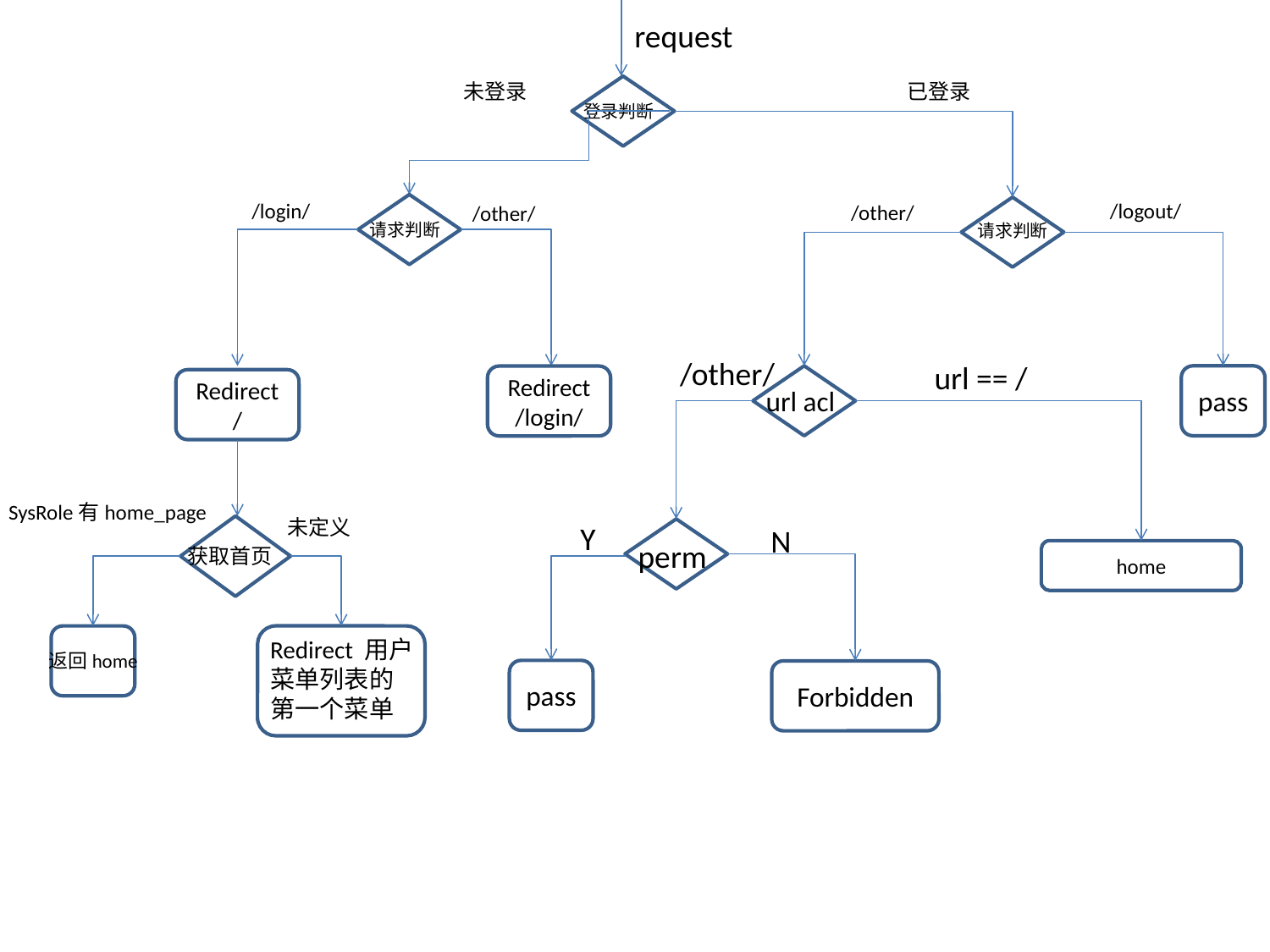

request
未登录
已登录

登录判断
/logout/
/login/
/other/
/other/

请求判断
请求判断
/other/
url == /

pass
Redirect
/login/
Redirect
/
url acl
SysRole有home_page
未定义
Y
N

perm
获取首页
home

Redirect 用户
菜单列表的
第一个菜单
返回home
pass
Forbidden